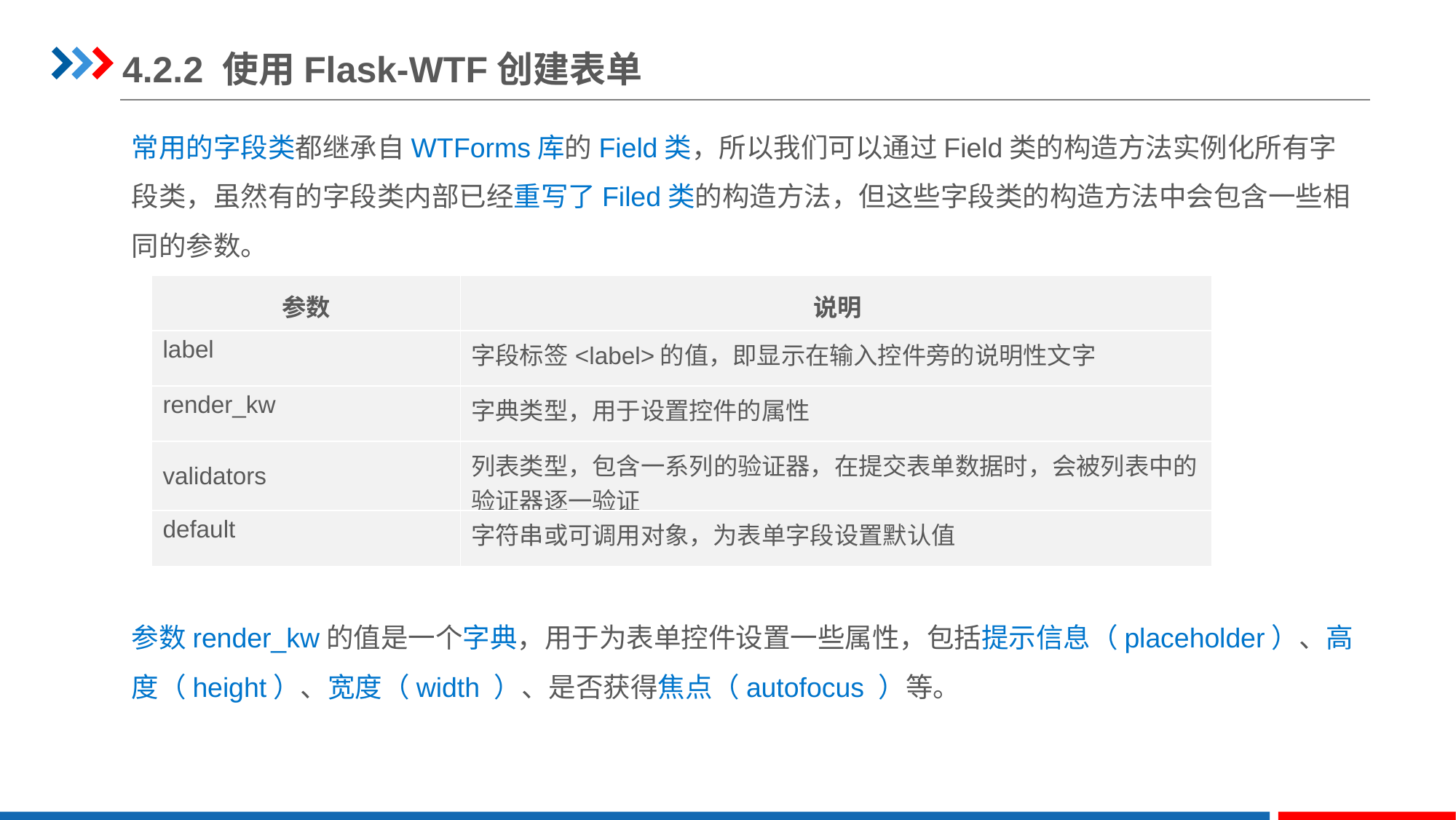

4.2.2 使用Flask-WTF创建表单
常用的字段类都继承自WTForms库的Field类，所以我们可以通过Field类的构造方法实例化所有字段类，虽然有的字段类内部已经重写了Filed类的构造方法，但这些字段类的构造方法中会包含一些相同的参数。
| 参数 | 说明 |
| --- | --- |
| label | 字段标签<label>的值，即显示在输入控件旁的说明性文字 |
| render\_kw | 字典类型，用于设置控件的属性 |
| validators | 列表类型，包含一系列的验证器，在提交表单数据时，会被列表中的验证器逐一验证 |
| default | 字符串或可调用对象，为表单字段设置默认值 |
参数render_kw的值是一个字典，用于为表单控件设置一些属性，包括提示信息（placeholder）、高度（height）、宽度（width ）、是否获得焦点（autofocus ）等。